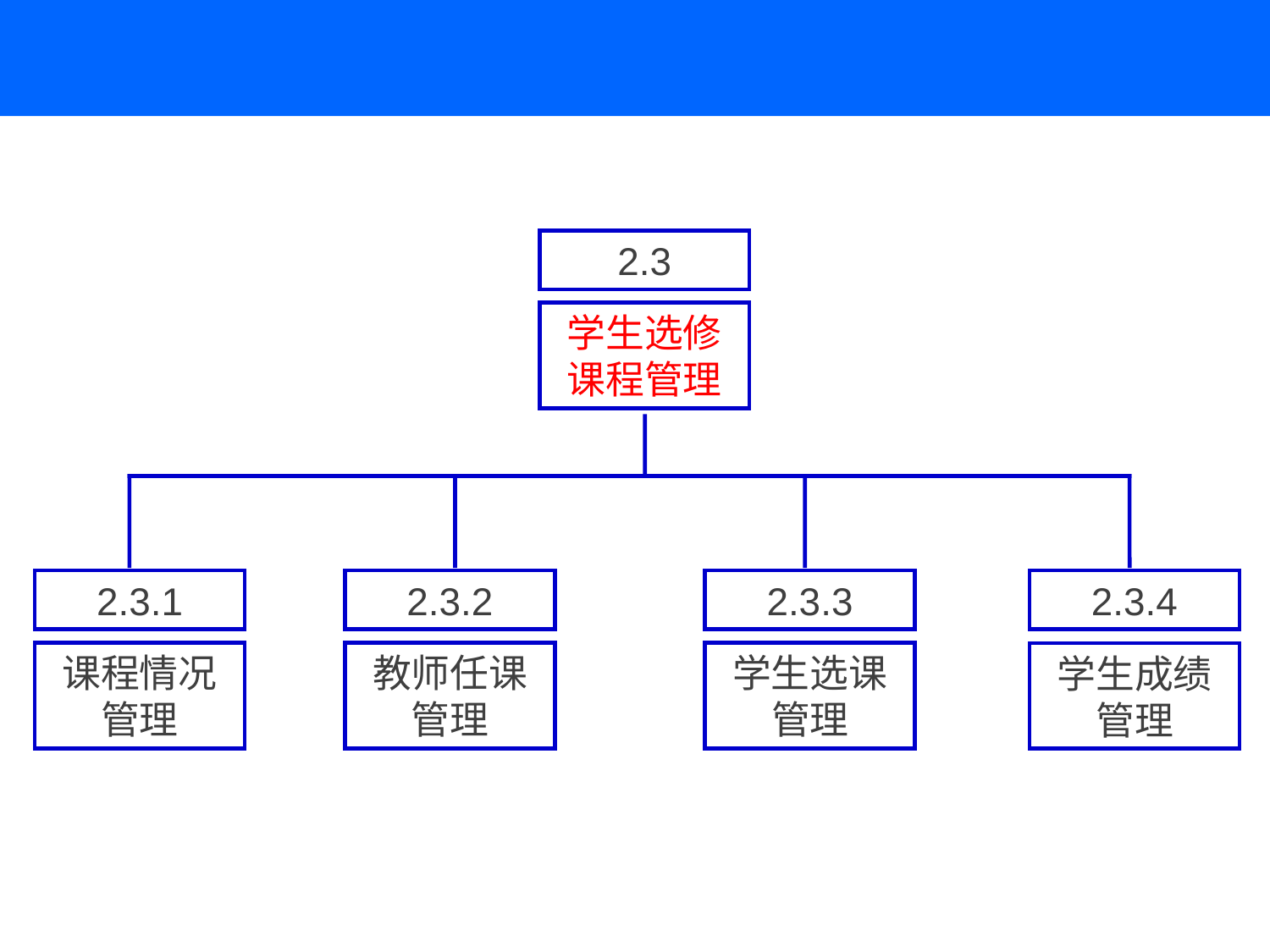

2.3
学生选修课程管理

2.3.1
课程情况管理
2.3.2
教师任课管理
2.3.3
学生选课管理
2.3.4
学生成绩管理